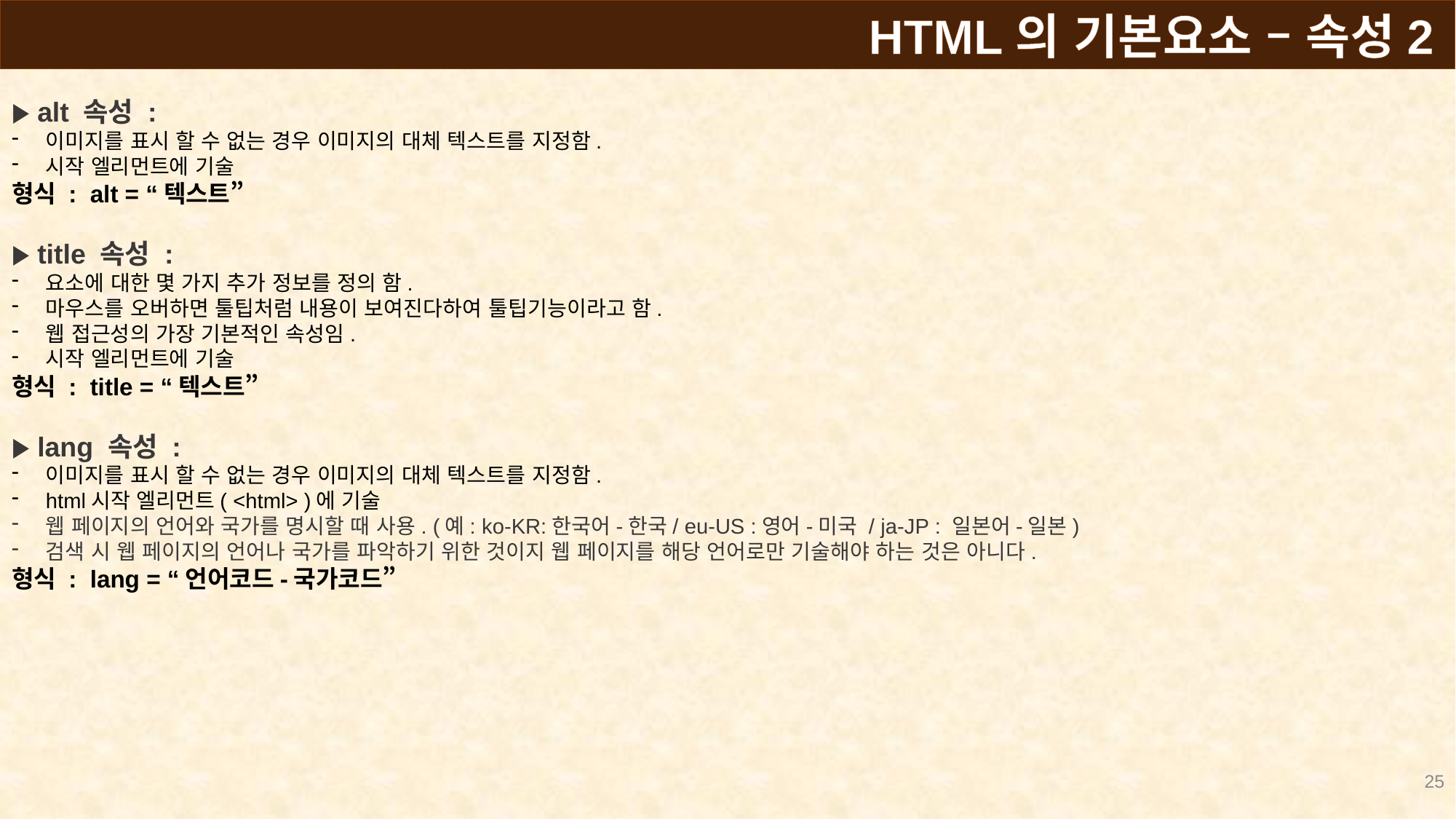

HTML의 기본요소 – 속성2
▶ alt 속성 :
이미지를 표시 할 수 없는 경우 이미지의 대체 텍스트를 지정함.
시작 엘리먼트에 기술
형식 :  alt = “텍스트”

▶ title 속성 :
요소에 대한 몇 가지 추가 정보를 정의 함.
마우스를 오버하면 툴팁처럼 내용이 보여진다하여 툴팁기능이라고 함.
웹 접근성의 가장 기본적인 속성임.
시작 엘리먼트에 기술
형식 :  title = “텍스트”

▶ lang 속성 :
이미지를 표시 할 수 없는 경우 이미지의 대체 텍스트를 지정함.
html시작 엘리먼트( <html> )에 기술
웹 페이지의 언어와 국가를 명시할 때 사용. (예: ko-KR:한국어-한국/ eu-US :영어-미국 / ja-JP : 일본어-일본)
검색 시 웹 페이지의 언어나 국가를 파악하기 위한 것이지 웹 페이지를 해당 언어로만 기술해야 하는 것은 아니다.
형식 :  lang = “언어코드-국가코드”

25